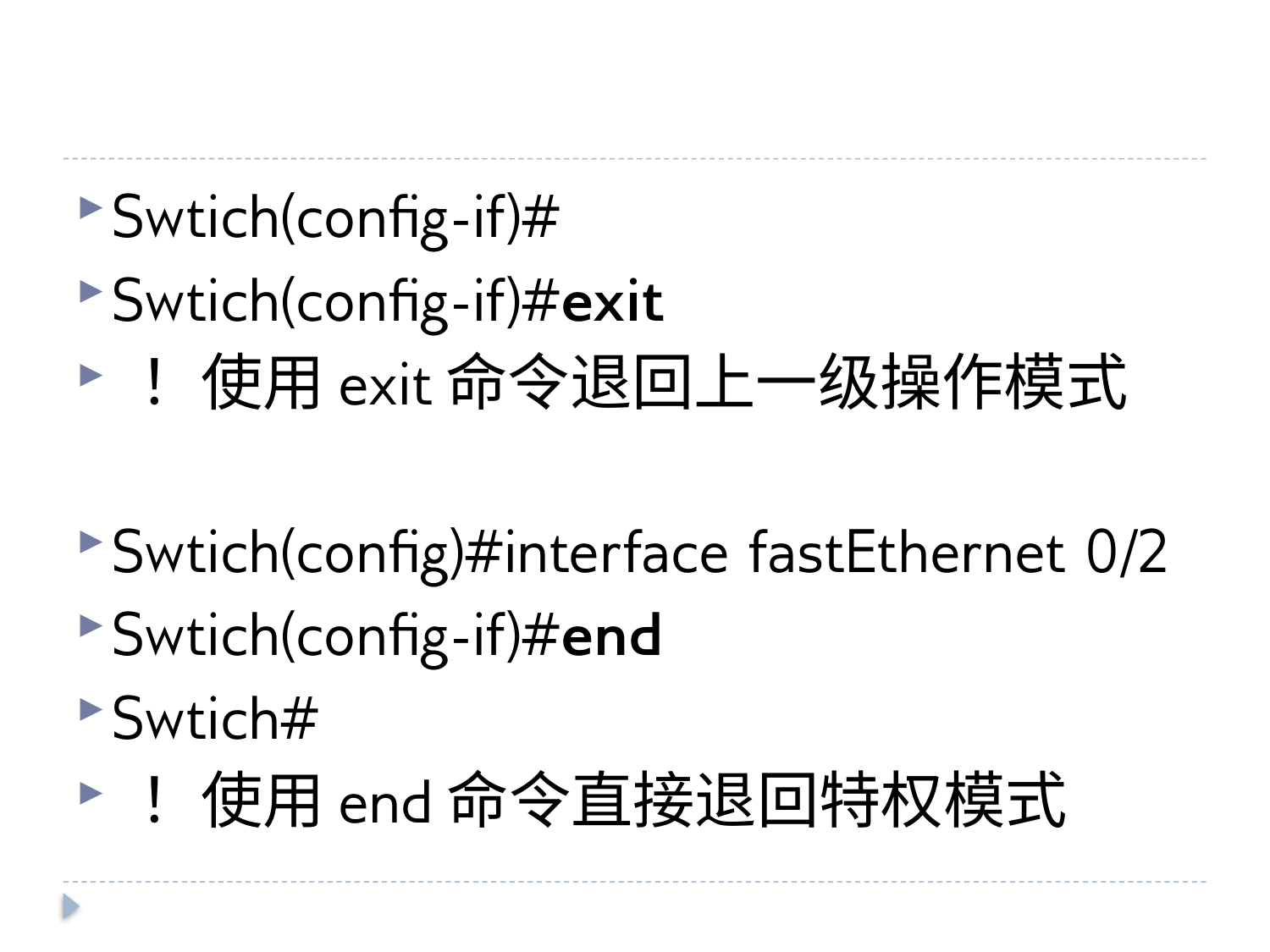

#
Swtich(config-if)#
Swtich(config-if)#exit
 ！使用exit命令退回上一级操作模式

Swtich(config)#interface fastEthernet 0/2
Swtich(config-if)#end
Swtich#
 ！使用end命令直接退回特权模式